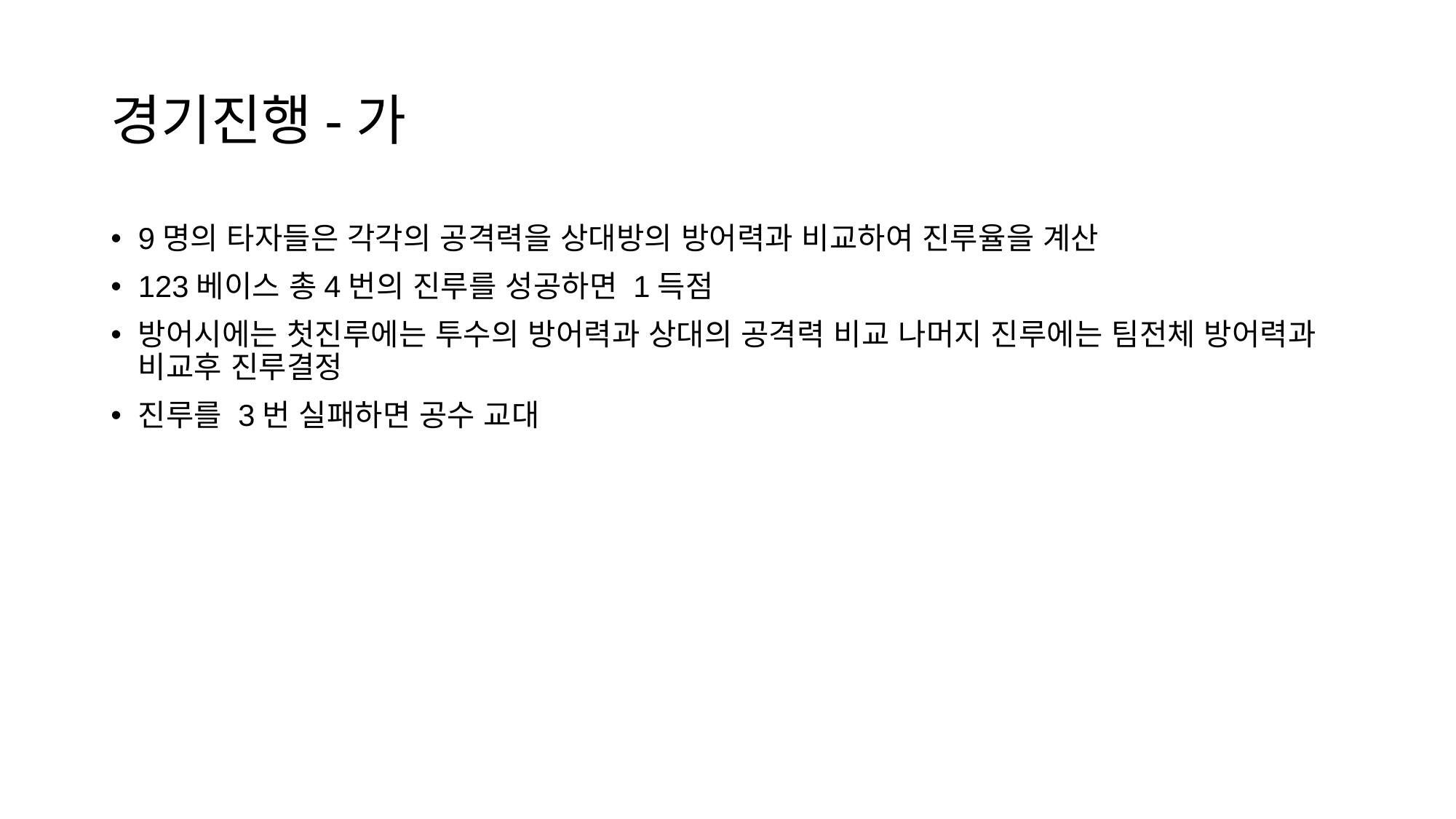

# 경기진행-가
9명의 타자들은 각각의 공격력을 상대방의 방어력과 비교하여 진루율을 계산
123베이스 총4번의 진루를 성공하면 1득점
방어시에는 첫진루에는 투수의 방어력과 상대의 공격력 비교 나머지 진루에는 팀전체 방어력과 비교후 진루결정
진루를 3번 실패하면 공수 교대